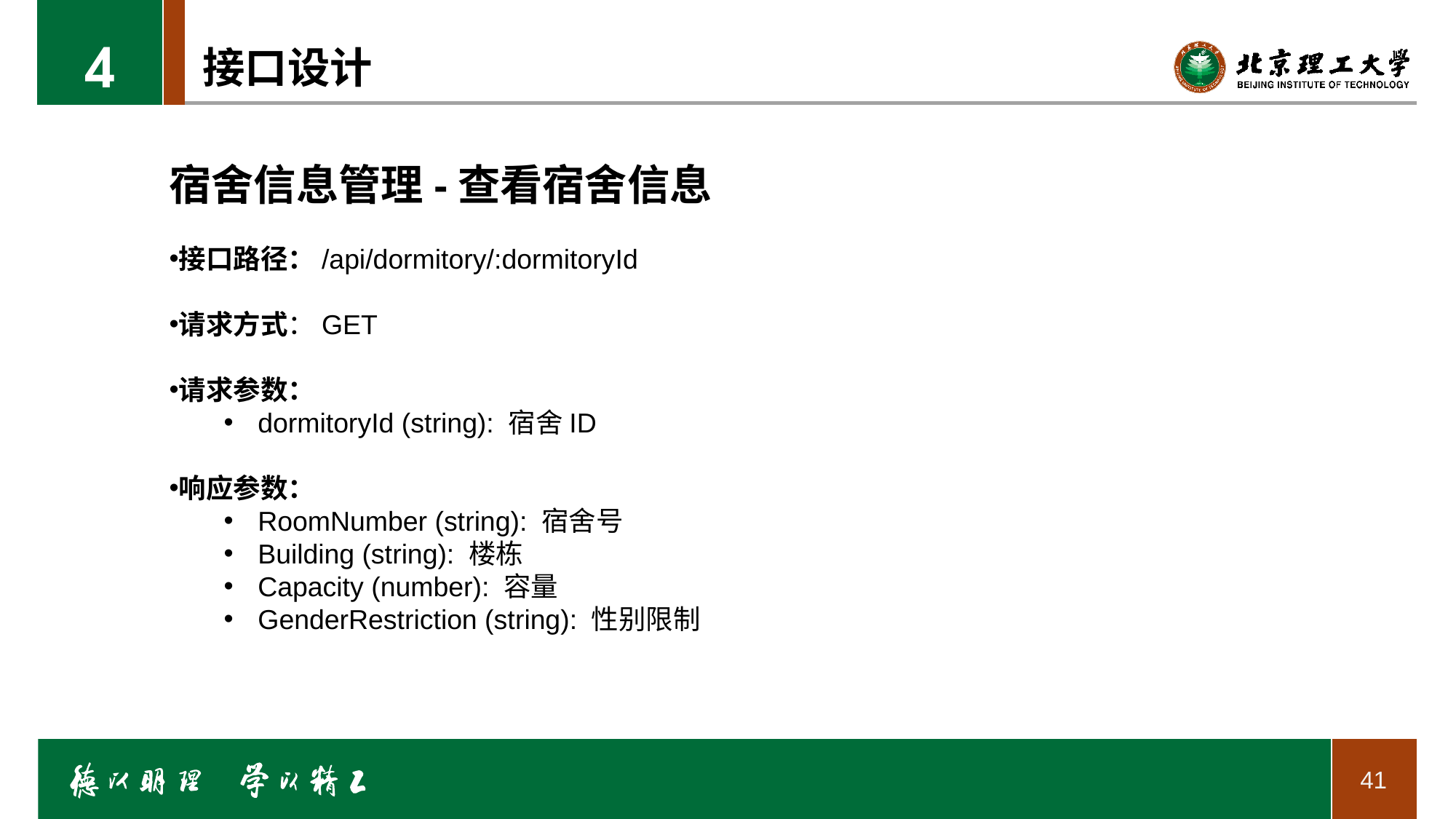

4
# 接口设计
宿舍信息管理-查看宿舍信息

接口路径：/api/dormitory/:dormitoryId

请求方式：GET

请求参数：
dormitoryId (string): 宿舍ID

响应参数：
RoomNumber (string): 宿舍号
Building (string): 楼栋
Capacity (number): 容量
GenderRestriction (string): 性别限制